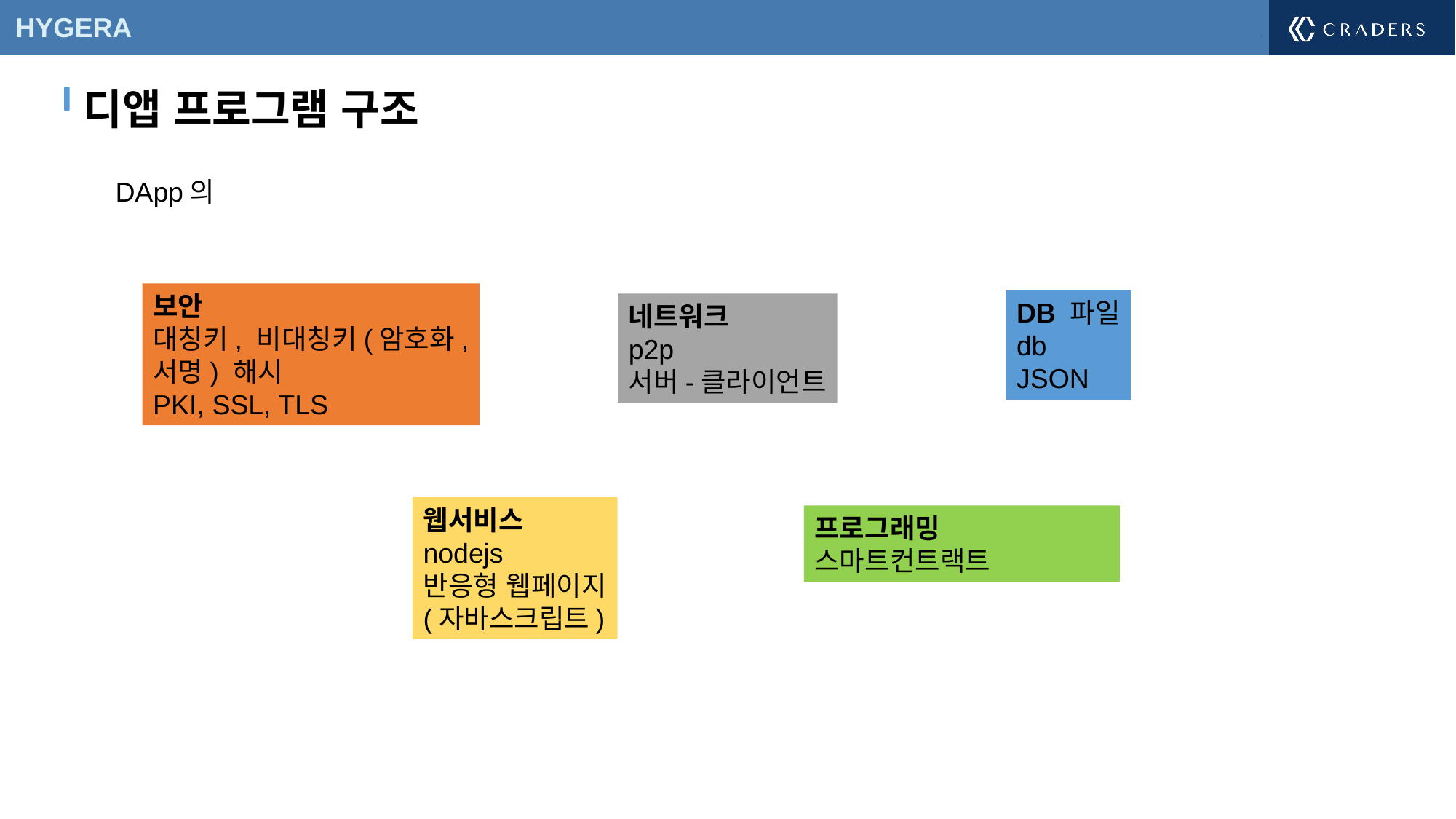

디앱 프로그램 구조
DApp의
보안
대칭키, 비대칭키(암호화,
서명) 해시
PKI, SSL, TLS
DB 파일
db
JSON
네트워크
p2p
서버-클라이언트
웹서비스
nodejs
반응형 웹페이지
(자바스크립트)
프로그래밍
스마트컨트랙트